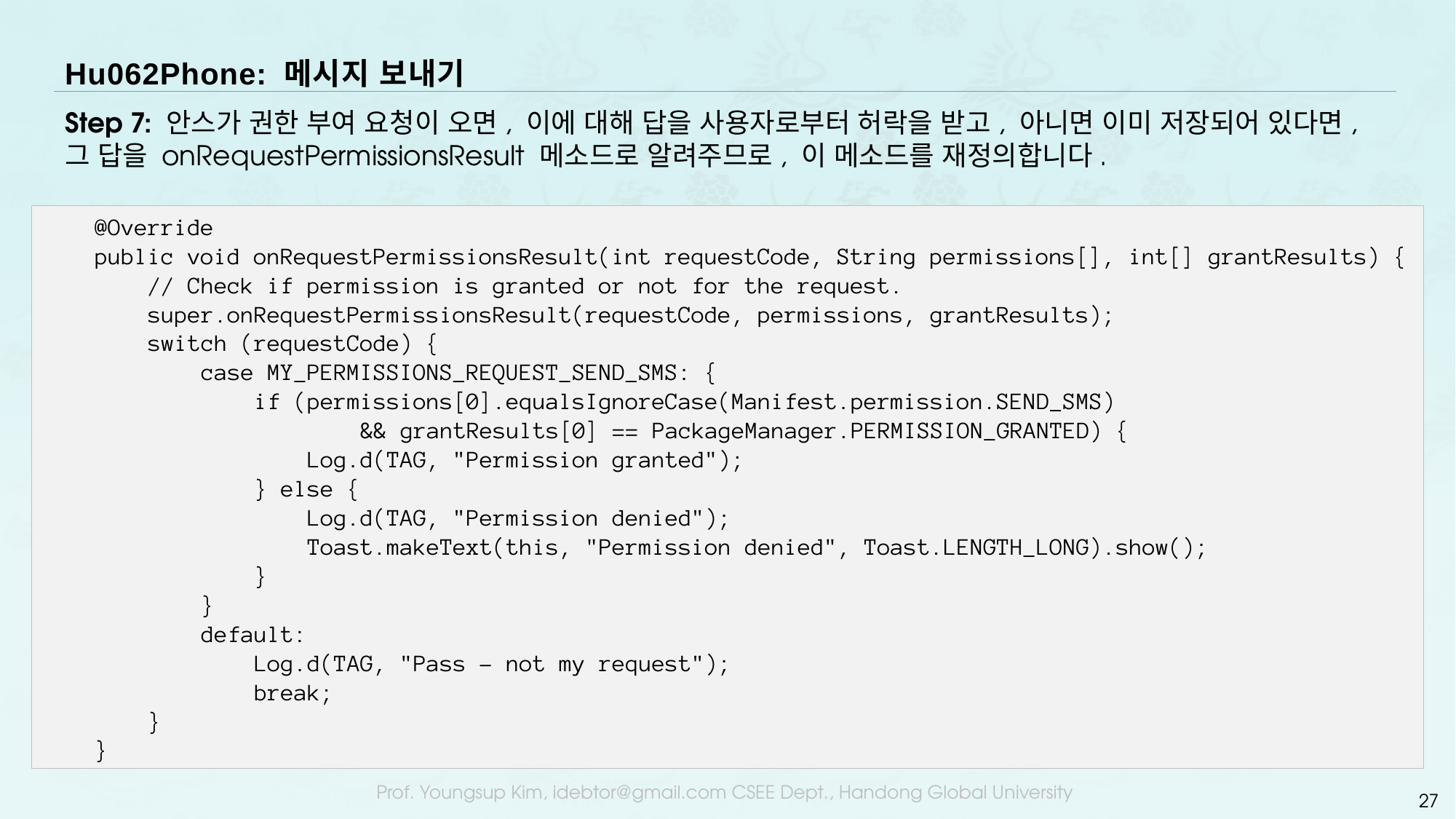

# Hu062Phone: 메시지 보내기
Step 7: 안스가 권한 부여 요청이 오면, 이에 대해 답을 사용자로부터 허락을 받고, 아니면 이미 저장되어 있다면, 그 답을 onRequestPermissionsResult 메소드로 알려주므로, 이 메소드를 재정의합니다.

    @Override
    public void onRequestPermissionsResult(int requestCode, String permissions[], int[] grantResults) {
        // Check if permission is granted or not for the request.
        super.onRequestPermissionsResult(requestCode, permissions, grantResults);
        switch (requestCode) {
            case MY_PERMISSIONS_REQUEST_SEND_SMS: {
                if (permissions[0].equalsIgnoreCase(Manifest.permission.SEND_SMS)
                        && grantResults[0] == PackageManager.PERMISSION_GRANTED) {
                    Log.d(TAG, "Permission granted");
                } else {
                    Log.d(TAG, "Permission denied");
                    Toast.makeText(this, "Permission denied", Toast.LENGTH_LONG).show();
                }
            }
            default:
                Log.d(TAG, "Pass - not my request");
                break;
        }
    }
27